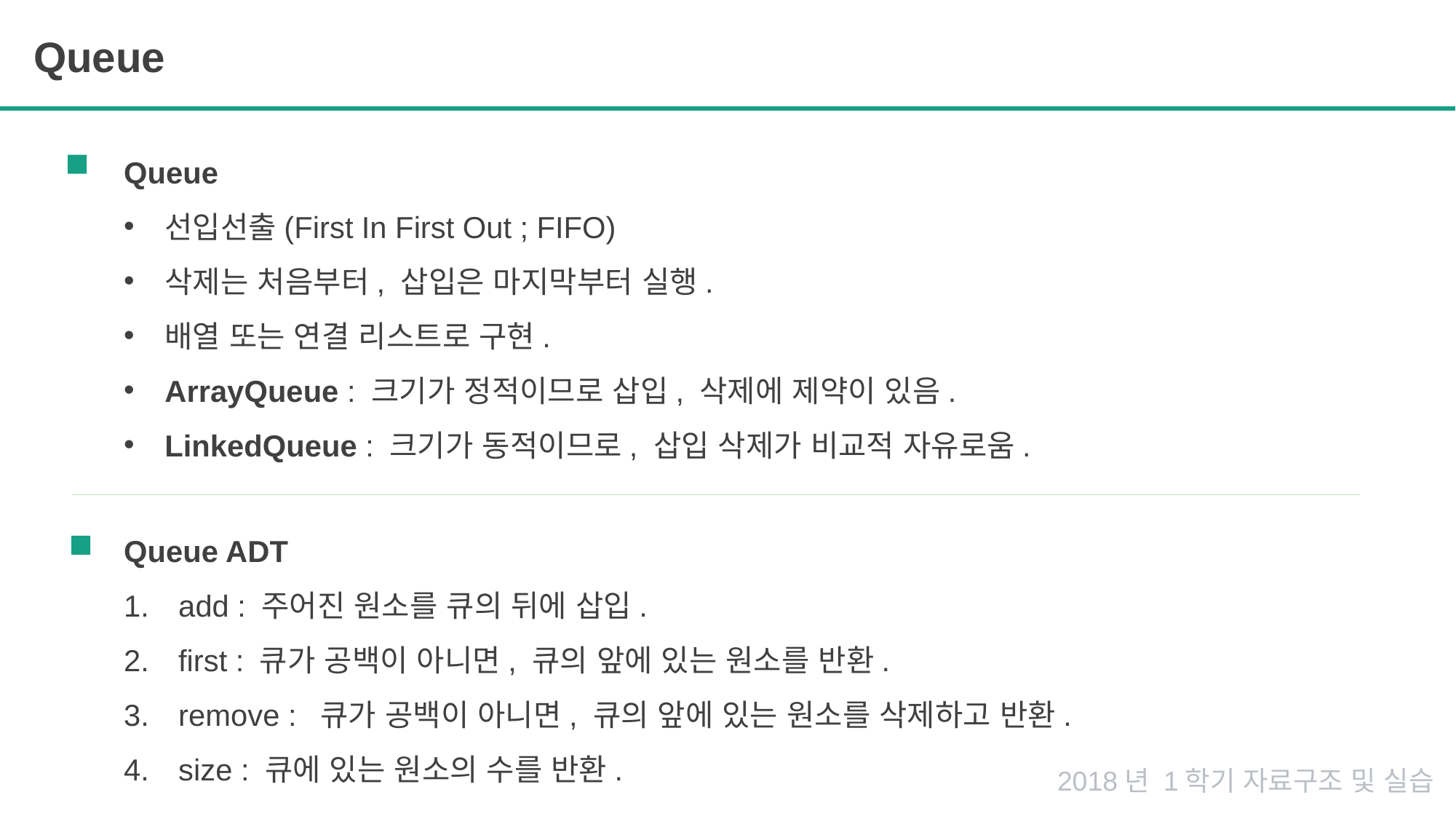

Queue
Queue
선입선출(First In First Out ; FIFO)
삭제는 처음부터, 삽입은 마지막부터 실행.
배열 또는 연결 리스트로 구현.
ArrayQueue : 크기가 정적이므로 삽입, 삭제에 제약이 있음.
LinkedQueue : 크기가 동적이므로, 삽입 삭제가 비교적 자유로움.

Queue ADT
add : 주어진 원소를 큐의 뒤에 삽입.
first : 큐가 공백이 아니면, 큐의 앞에 있는 원소를 반환.
remove :  큐가 공백이 아니면, 큐의 앞에 있는 원소를 삭제하고 반환.
size : 큐에 있는 원소의 수를 반환.

2018년 1학기 자료구조 및 실습